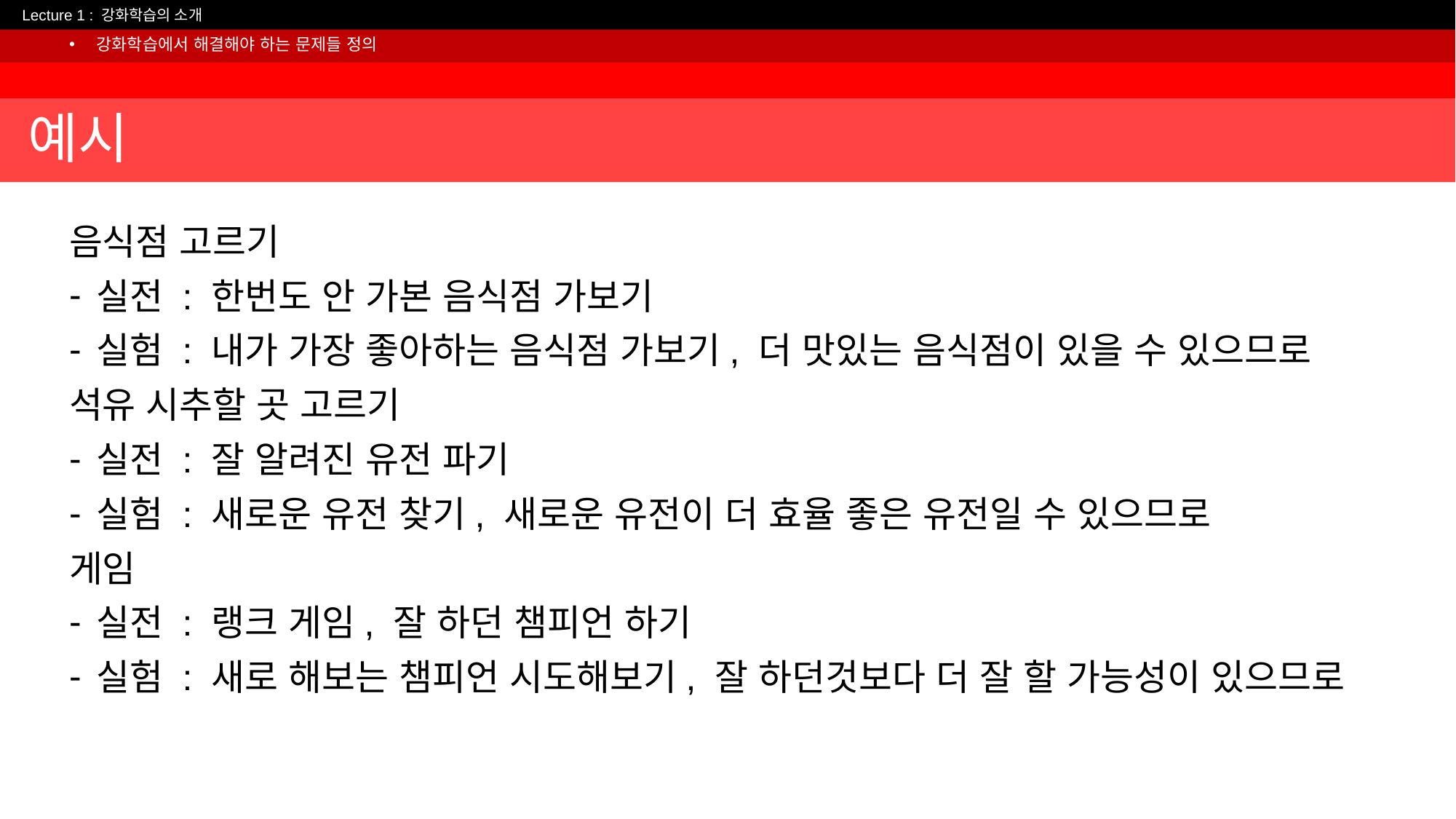

강화학습에서 해결해야 하는 문제들 정의

# 예시
음식점 고르기
실전 : 한번도 안 가본 음식점 가보기
실험 : 내가 가장 좋아하는 음식점 가보기, 더 맛있는 음식점이 있을 수 있으므로
석유 시추할 곳 고르기
실전 : 잘 알려진 유전 파기
실험 : 새로운 유전 찾기, 새로운 유전이 더 효율 좋은 유전일 수 있으므로
게임
실전 : 랭크 게임, 잘 하던 챔피언 하기
실험 : 새로 해보는 챔피언 시도해보기, 잘 하던것보다 더 잘 할 가능성이 있으므로